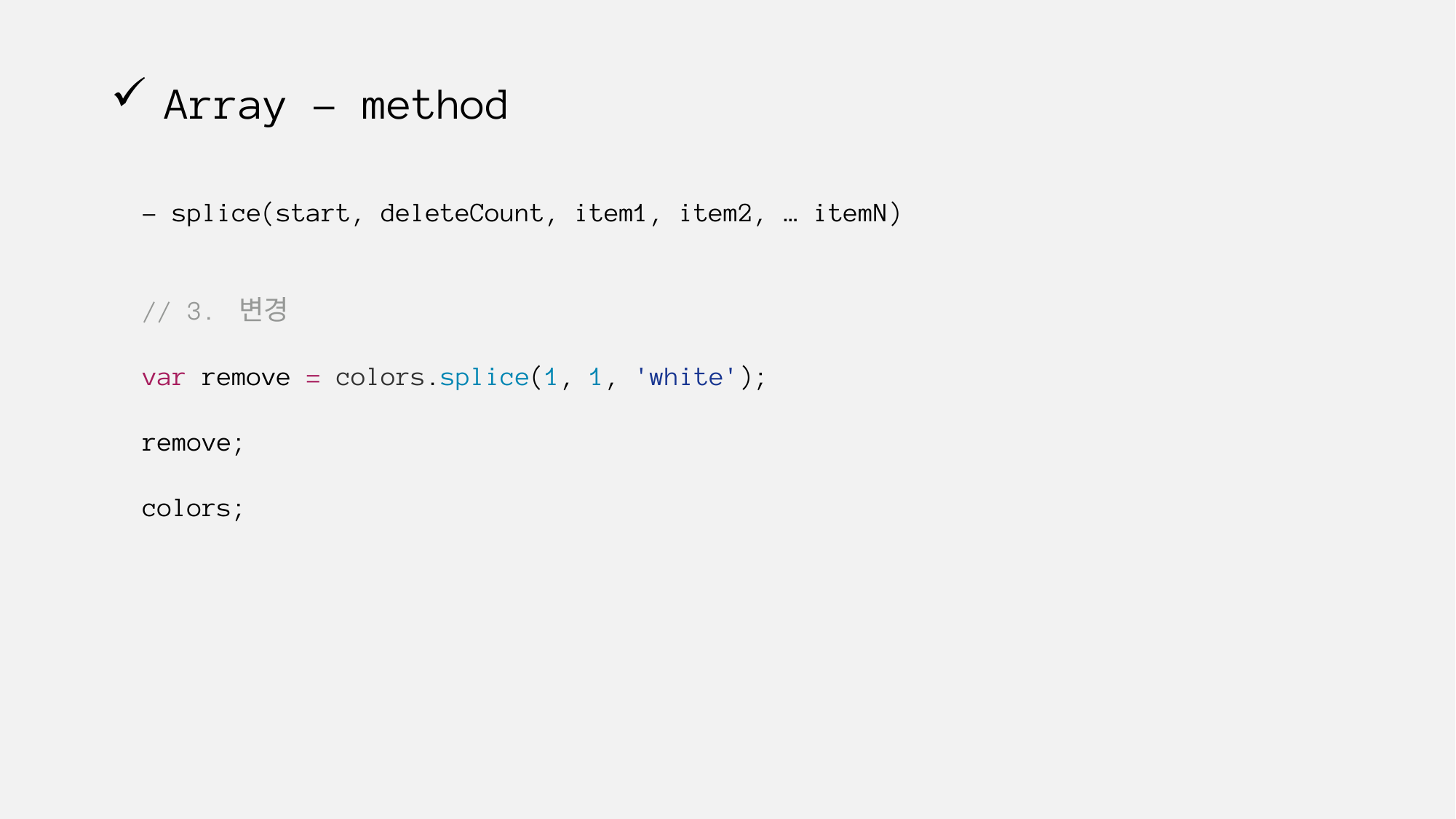

# Array - method
- splice(start, deleteCount, item1, item2, … itemN)

// 3. 변경

var remove = colors.splice(1, 1, 'white');

remove;

colors;